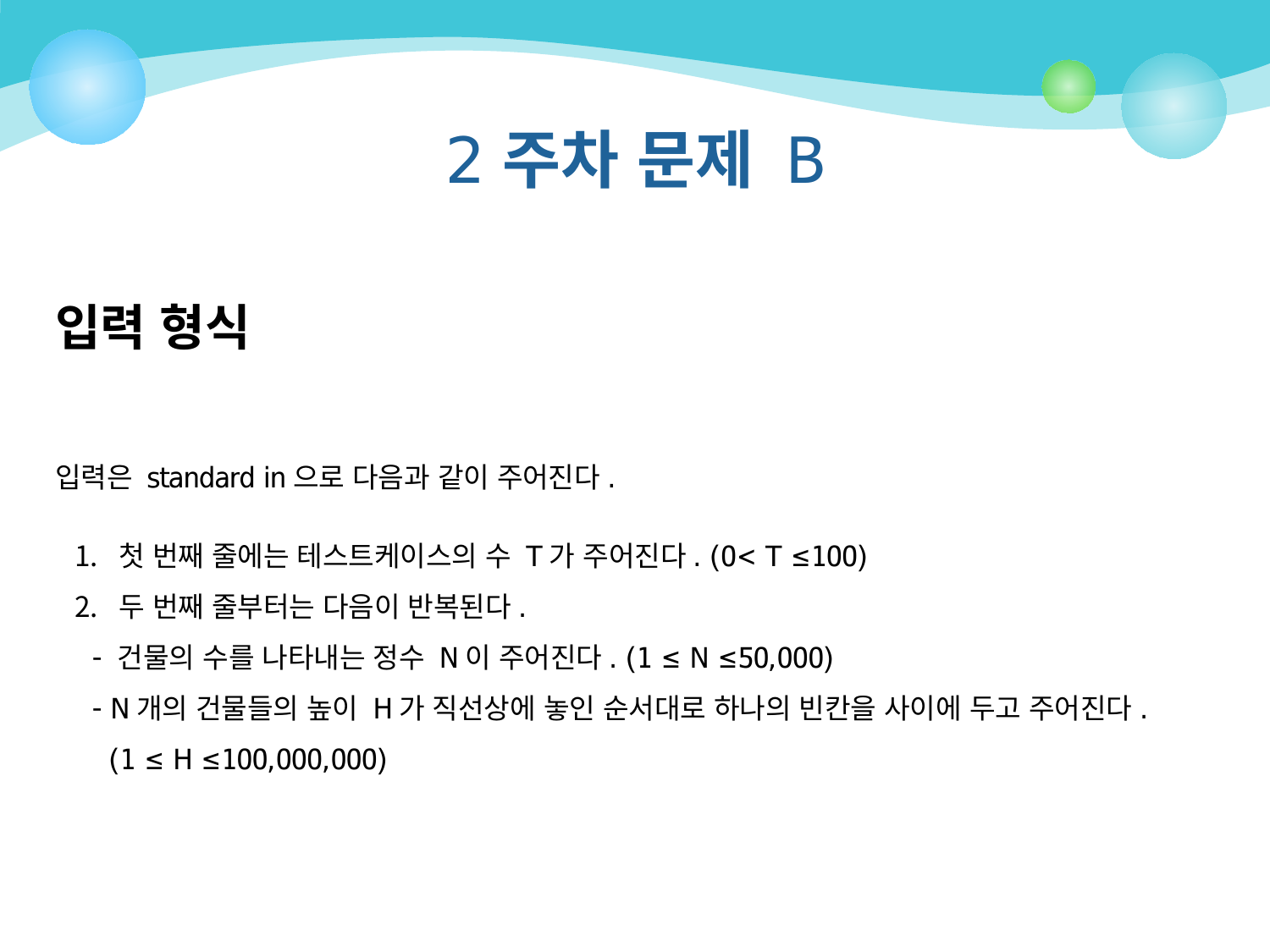

# 2주차 문제 B
입력 형식

입력은 standard in으로 다음과 같이 주어진다.
첫 번째 줄에는 테스트케이스의 수 T가 주어진다. (0< T ≤100)
두 번째 줄부터는 다음이 반복된다.
  - 건물의 수를 나타내는 정수 N이 주어진다. (1 ≤ N ≤50,000)
  - N개의 건물들의 높이 H가 직선상에 놓인 순서대로 하나의 빈칸을 사이에 두고 주어진다.
    (1 ≤ H ≤100,000,000)